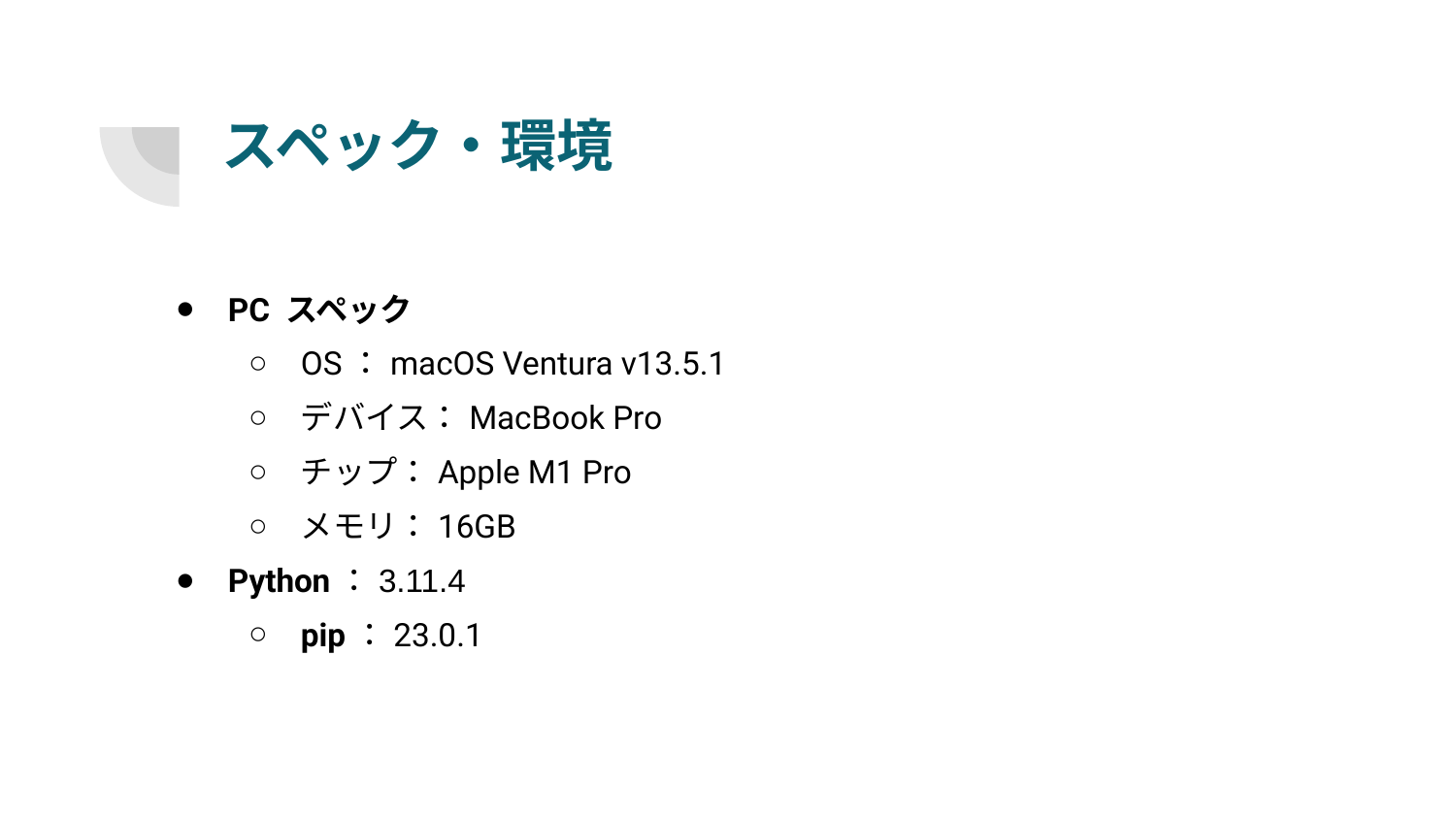

# スペック・環境
PC スペック
OS：macOS Ventura v13.5.1
デバイス：MacBook Pro
チップ：Apple M1 Pro
メモリ：16GB
Python：3.11.4
pip：23.0.1